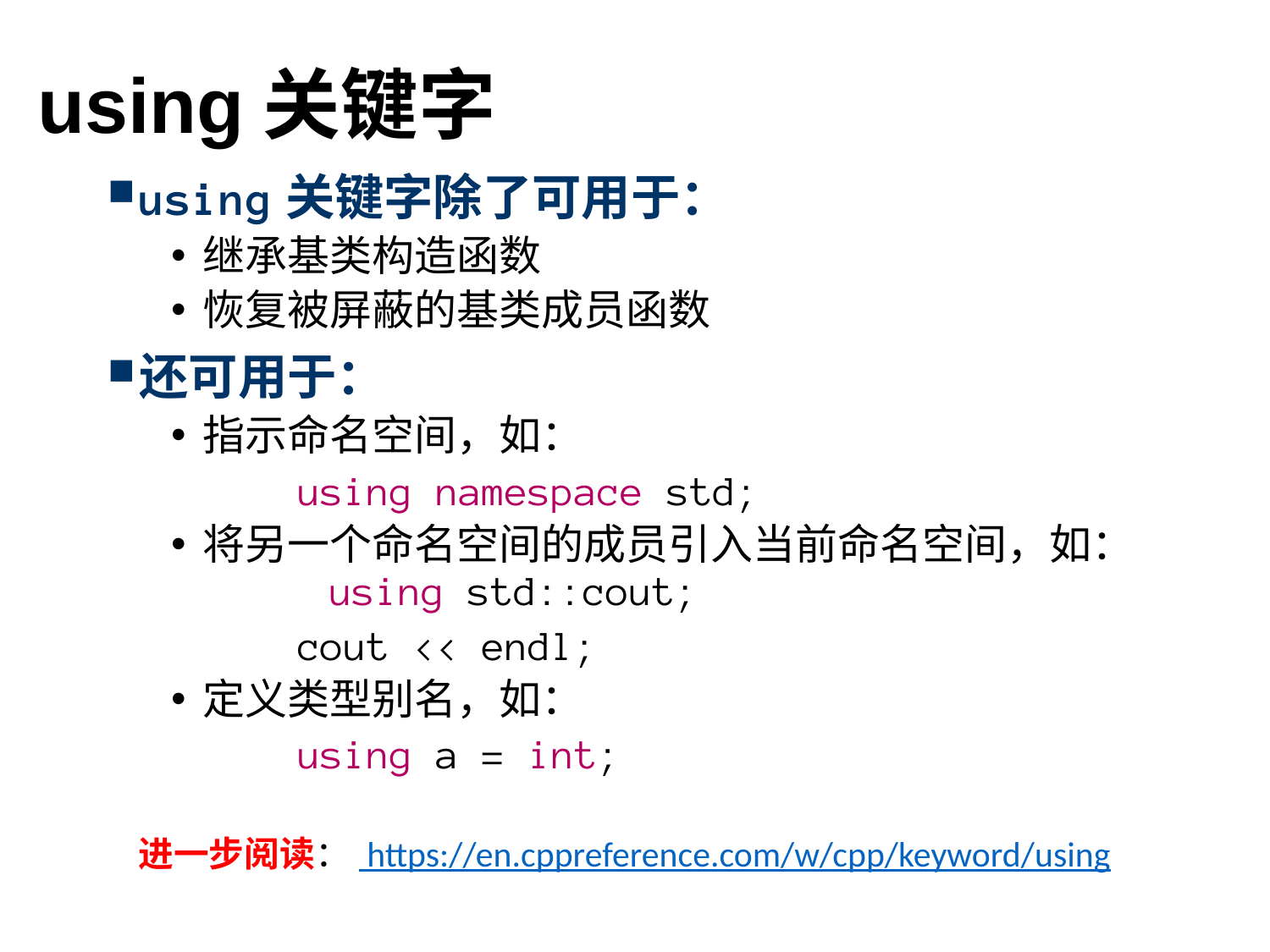

# using关键字
using关键字除了可用于：
继承基类构造函数
恢复被屏蔽的基类成员函数
还可用于：
指示命名空间，如：
	using namespace std;
将另一个命名空间的成员引入当前命名空间，如：	using std::cout;
	cout << endl;
定义类型别名，如：
	using a = int;

进一步阅读： https://en.cppreference.com/w/cpp/keyword/using